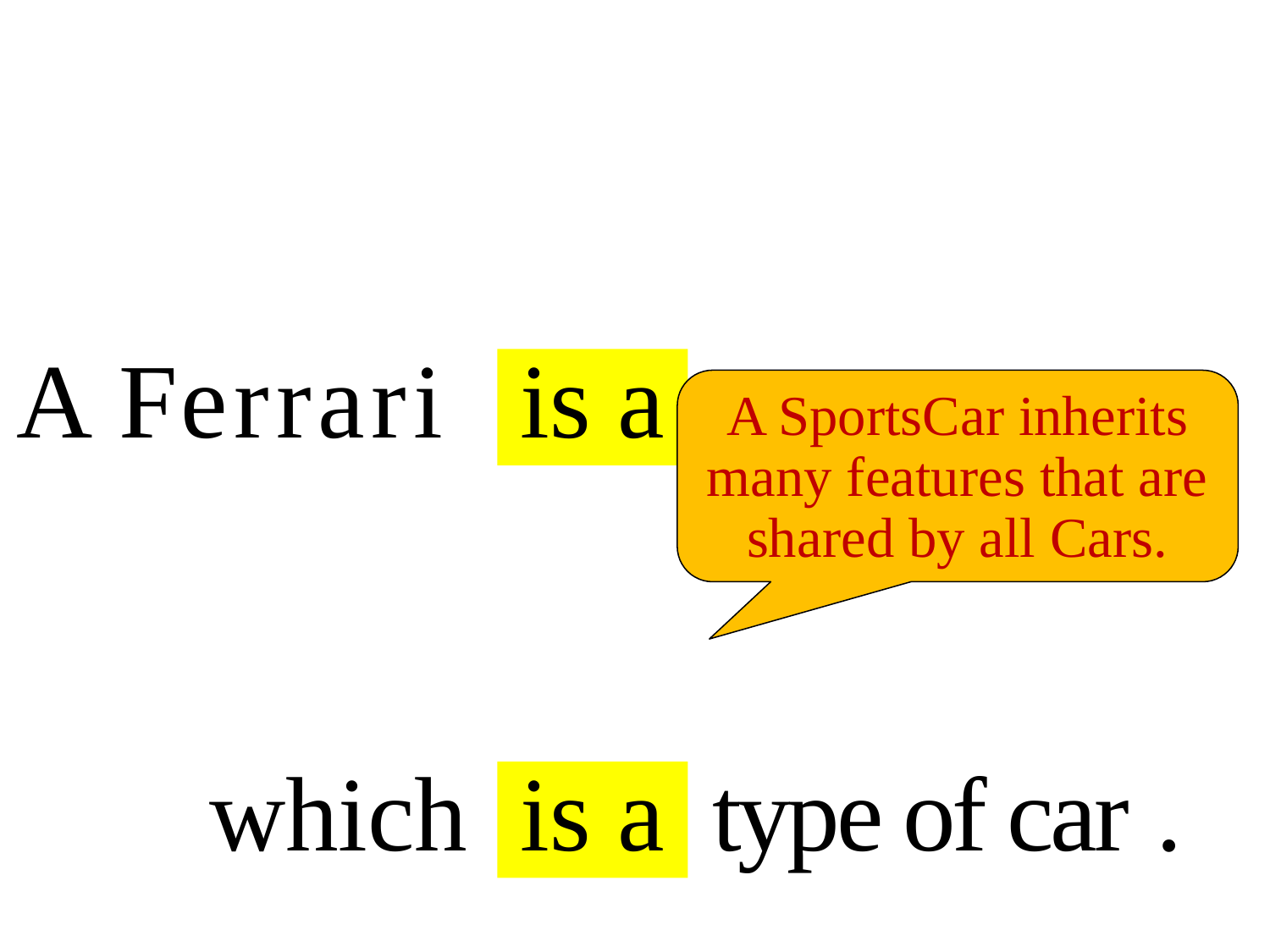

A
Ferrari
is a
sports car
,
A SportsCar inherits
many features that are shared by all Cars.
which
.
is a
type of car
class Car():
   def __init__(self):
      self.odometer=0 #(里程表)
      self.gastank=0
   def fillTank():
      self.gastank=100.0
   ...
class SportsCar(Car):
   #Sports cars use a clutch(離合器)
   def engageTheClutch():
      ...
Ferrari = SportsCar()